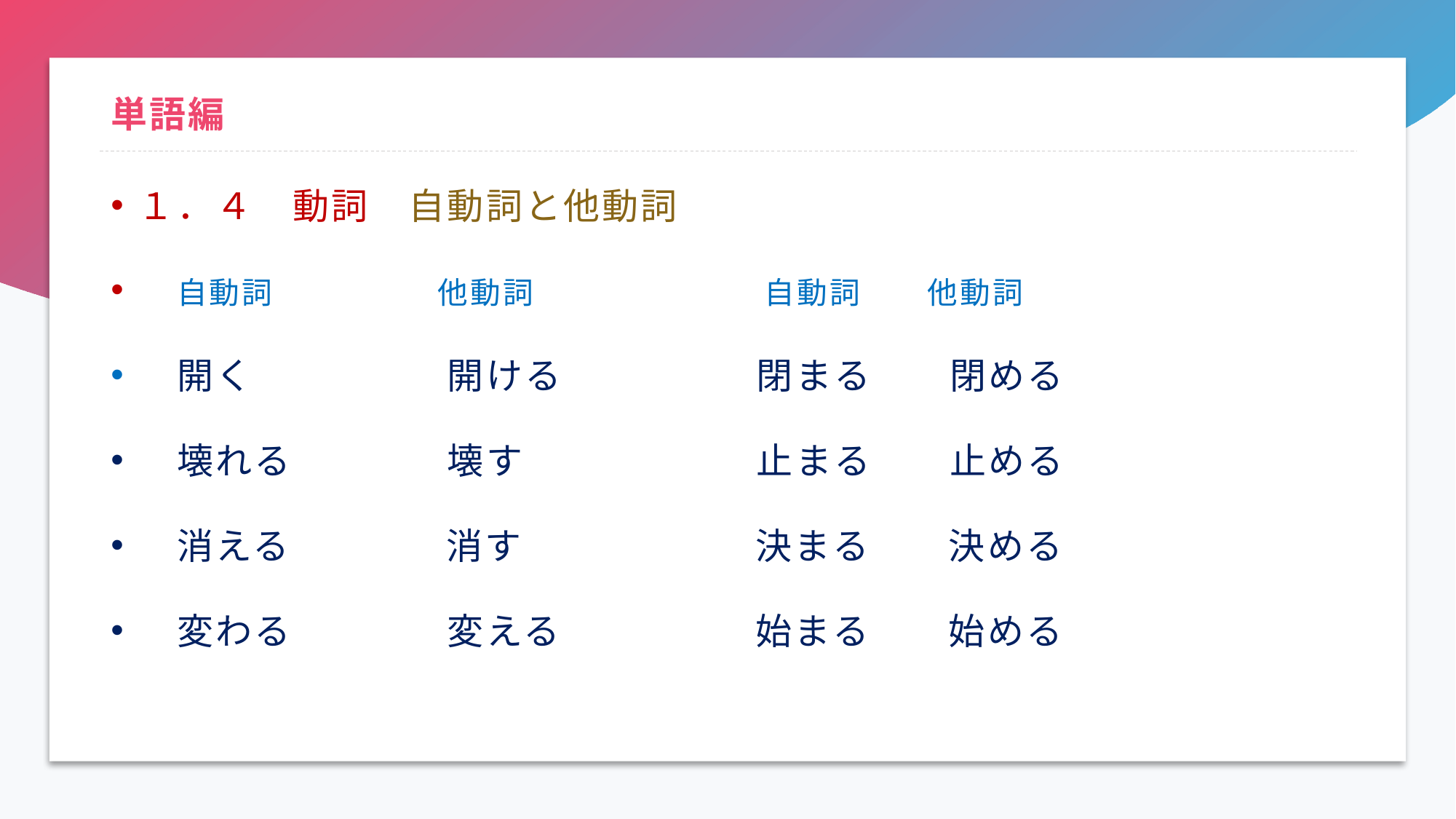

# 単語編
１．４　動詞　自動詞と他動詞
　自動詞　　　　　他動詞　　　　　　　自動詞　　他動詞
　開く　　　　　開ける　　　　　閉まる　　閉める
　壊れる　　　　壊す　　　　　　止まる　　止める
　消える　　　　消す　　　　　　決まる　　決める
　変わる　　　　変える　　　　　始まる　　始める